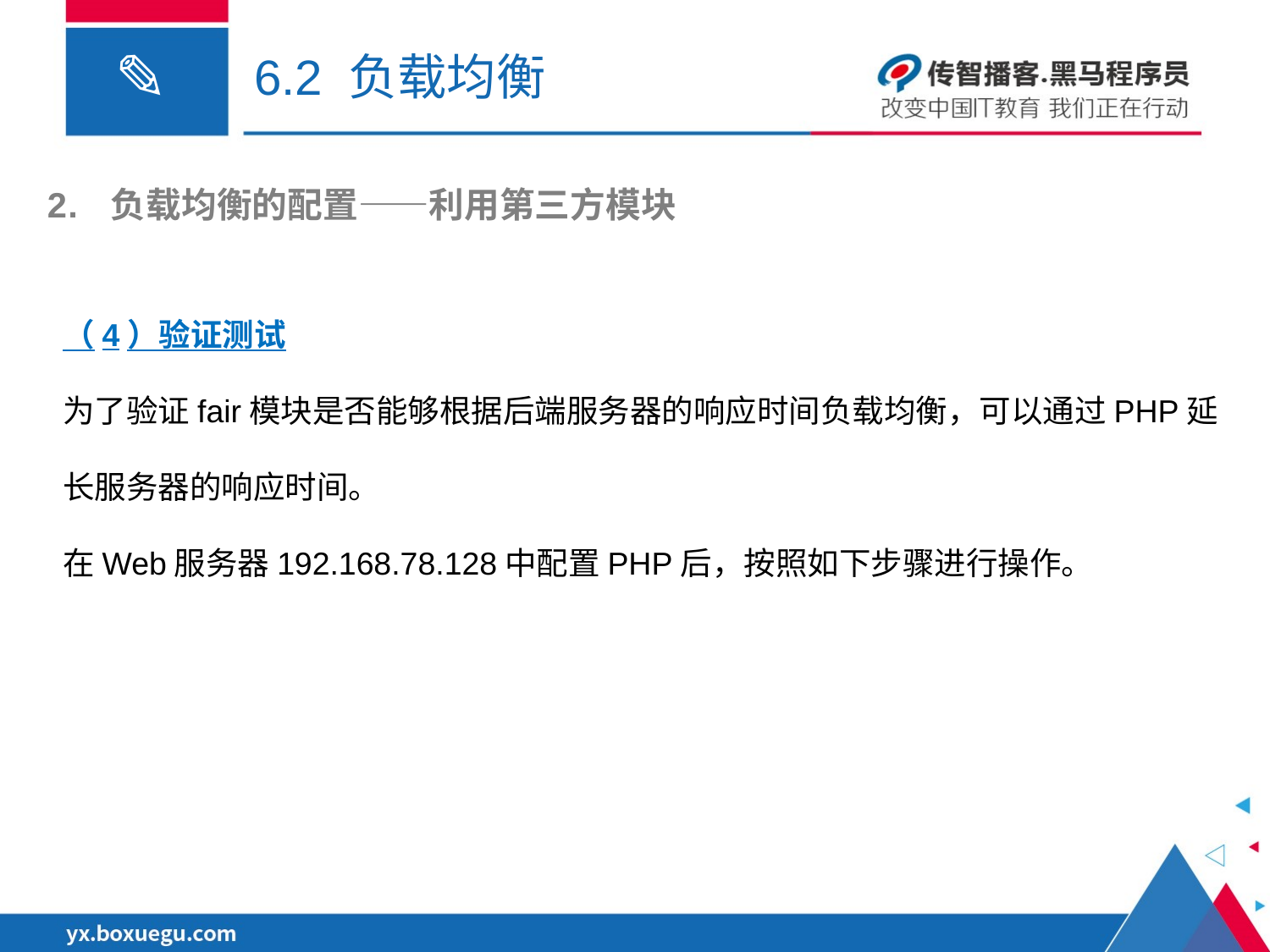

# 6.2 负载均衡
负载均衡的配置——利用第三方模块
（4）验证测试
为了验证fair模块是否能够根据后端服务器的响应时间负载均衡，可以通过PHP延长服务器的响应时间。
在Web服务器192.168.78.128中配置PHP后，按照如下步骤进行操作。